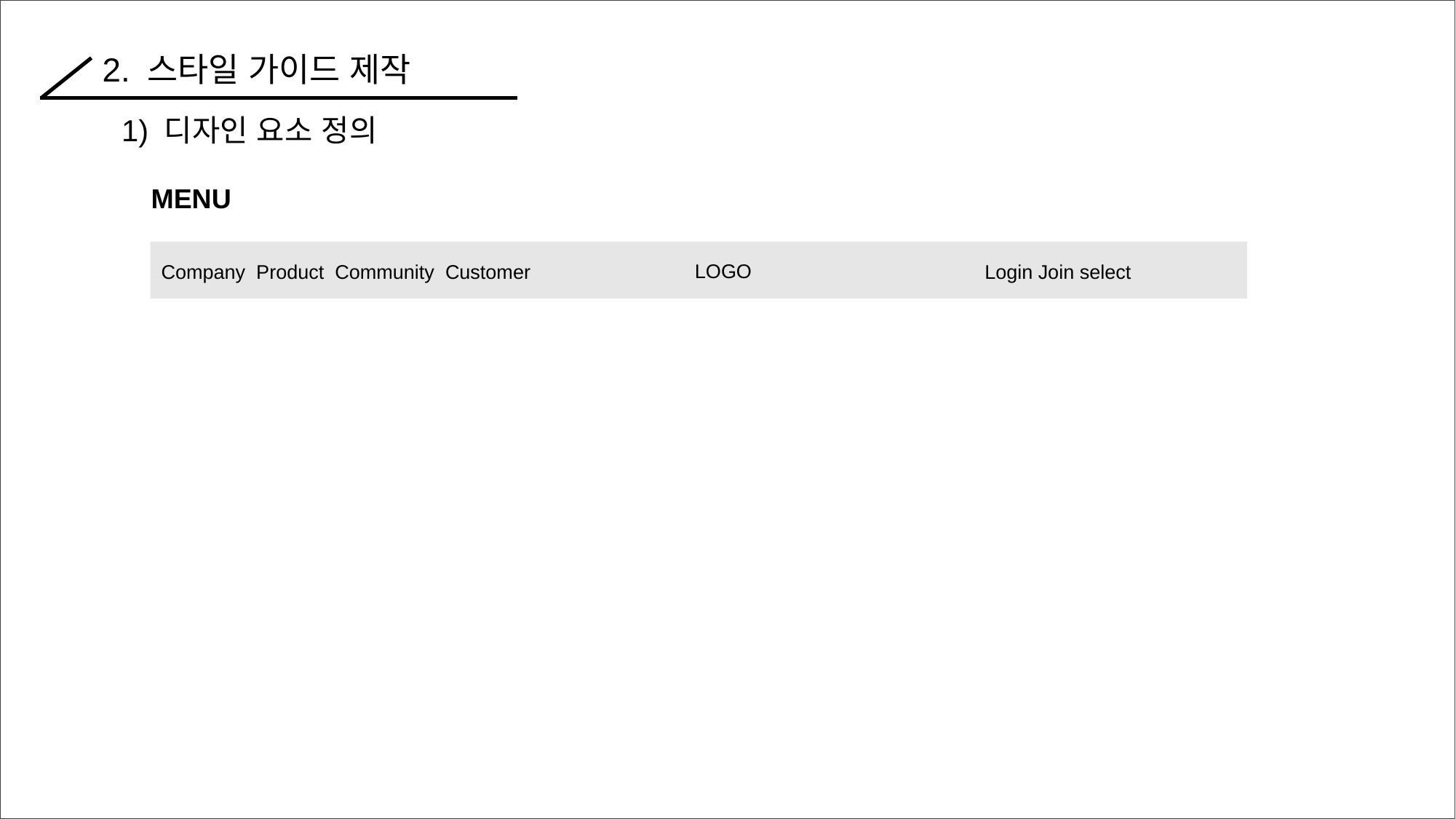

T
2. 스타일 가이드 제작
#
1) 디자인 요소 정의
MENU

LOGO
Company  Product  Community  Customer
Login Join select